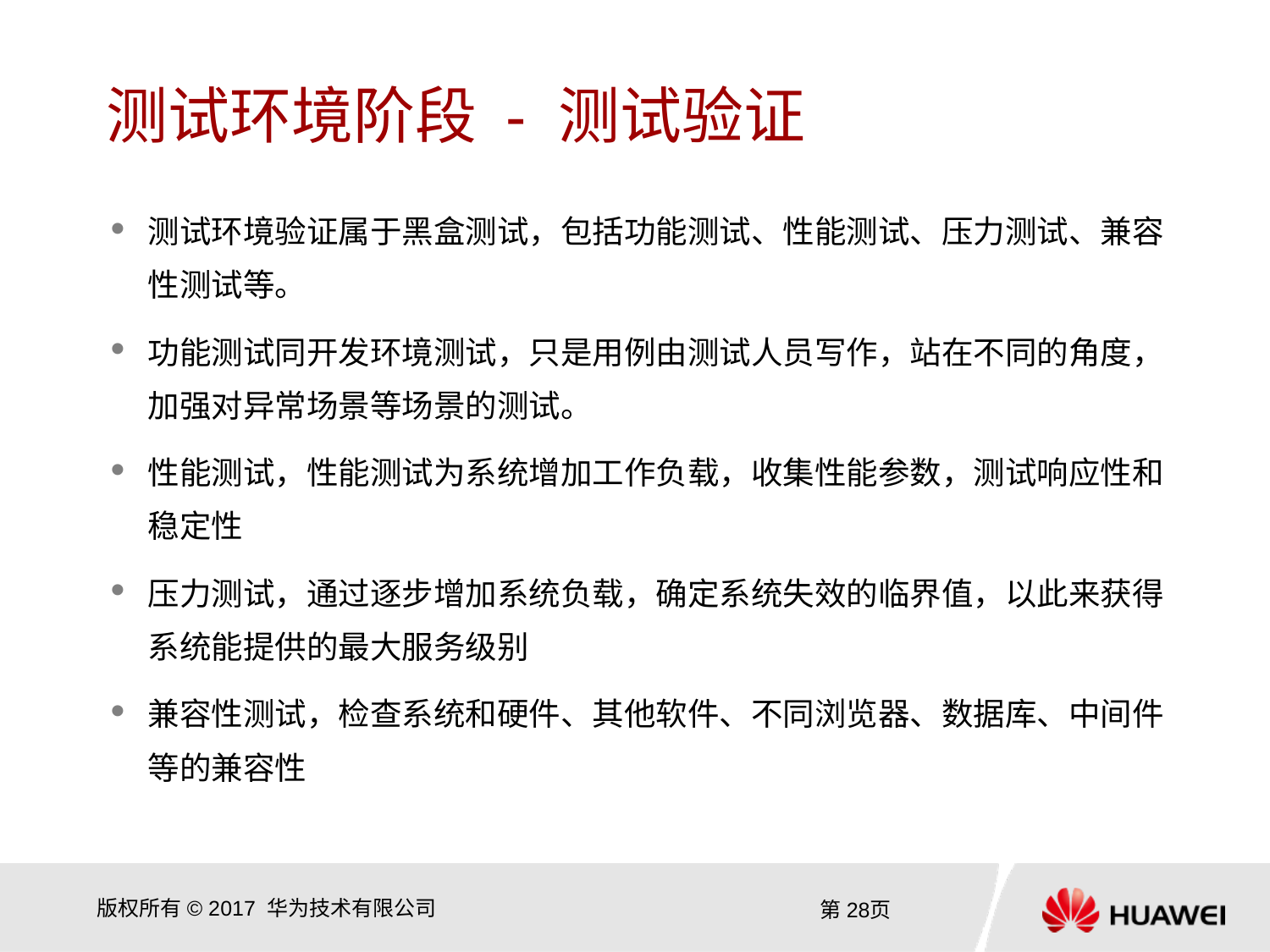

# 测试环境阶段 - 测试验证
测试环境验证属于黑盒测试，包括功能测试、性能测试、压力测试、兼容性测试等。
功能测试同开发环境测试，只是用例由测试人员写作，站在不同的角度，加强对异常场景等场景的测试。
性能测试，性能测试为系统增加工作负载，收集性能参数，测试响应性和稳定性
压力测试，通过逐步增加系统负载，确定系统失效的临界值，以此来获得系统能提供的最大服务级别
兼容性测试，检查系统和硬件、其他软件、不同浏览器、数据库、中间件等的兼容性